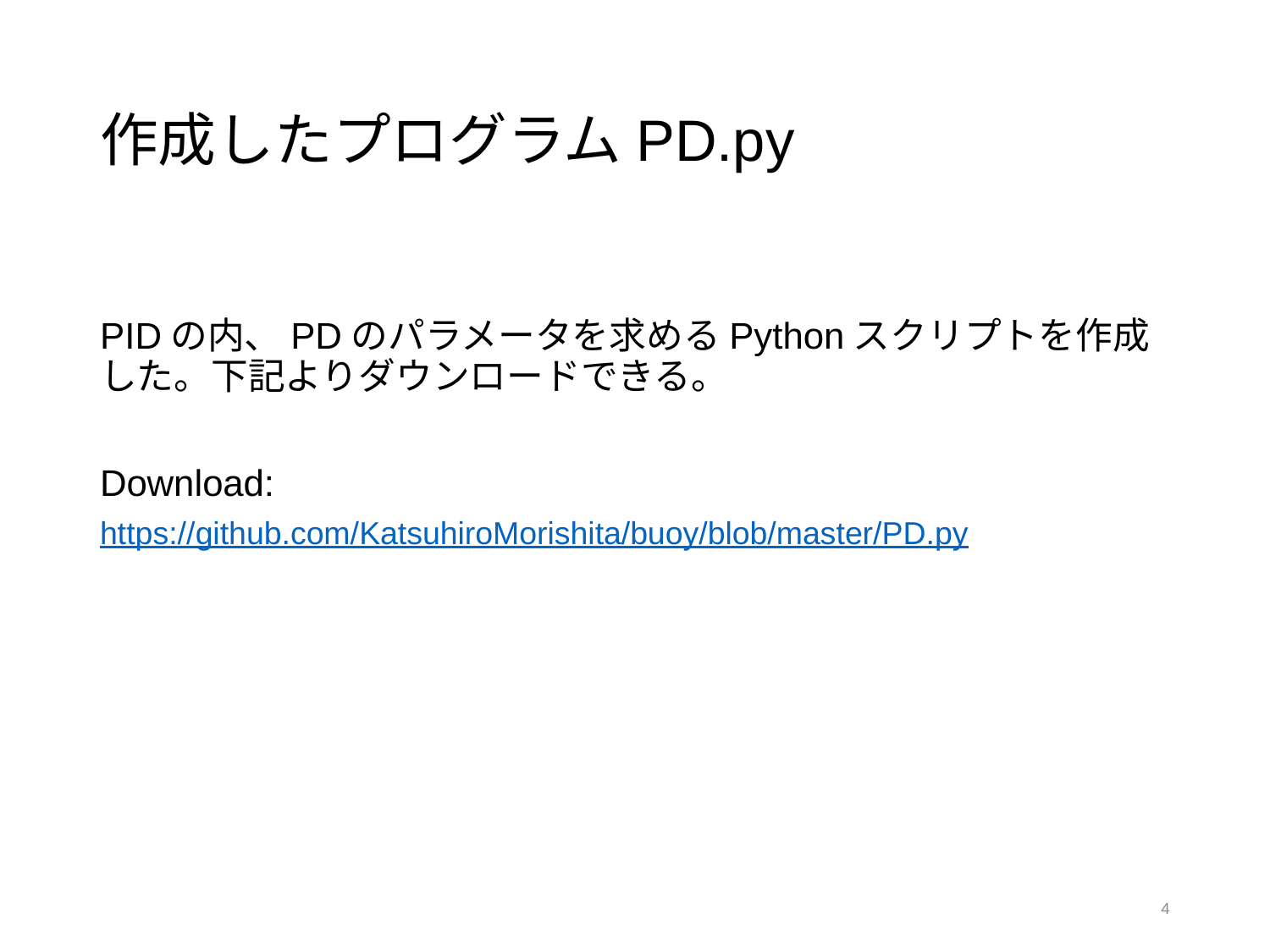

# 作成したプログラムPD.py

PIDの内、PDのパラメータを求めるPythonスクリプトを作成した。下記よりダウンロードできる。

Download:
https://github.com/KatsuhiroMorishita/buoy/blob/master/PD.py

4